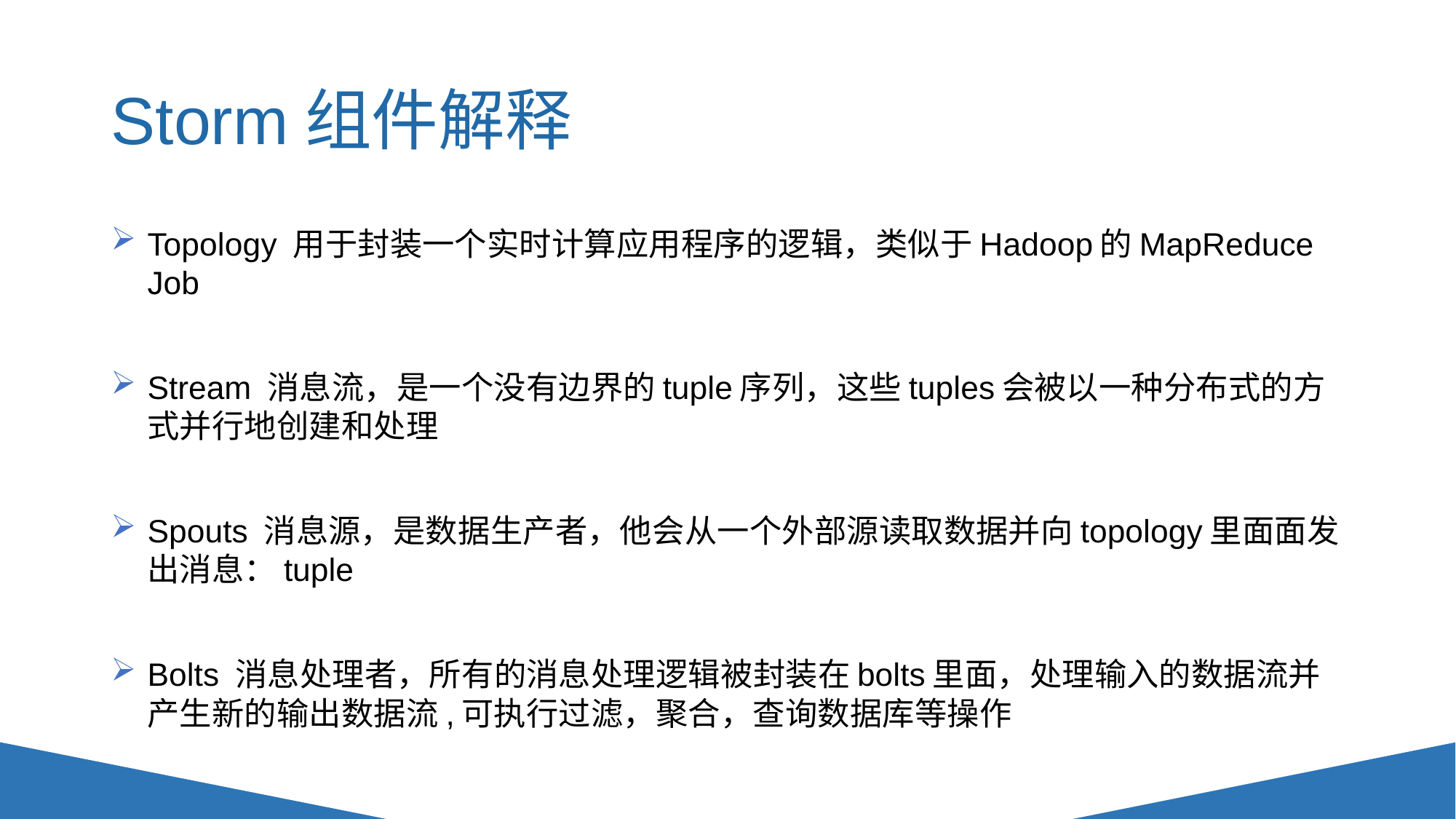

# Storm组件解释
Topology 用于封装一个实时计算应用程序的逻辑，类似于Hadoop的MapReduce Job

Stream 消息流，是一个没有边界的tuple序列，这些tuples会被以一种分布式的方式并行地创建和处理

Spouts 消息源，是数据生产者，他会从一个外部源读取数据并向topology里面面发出消息：tuple

Bolts 消息处理者，所有的消息处理逻辑被封装在bolts里面，处理输入的数据流并产生新的输出数据流,可执行过滤，聚合，查询数据库等操作